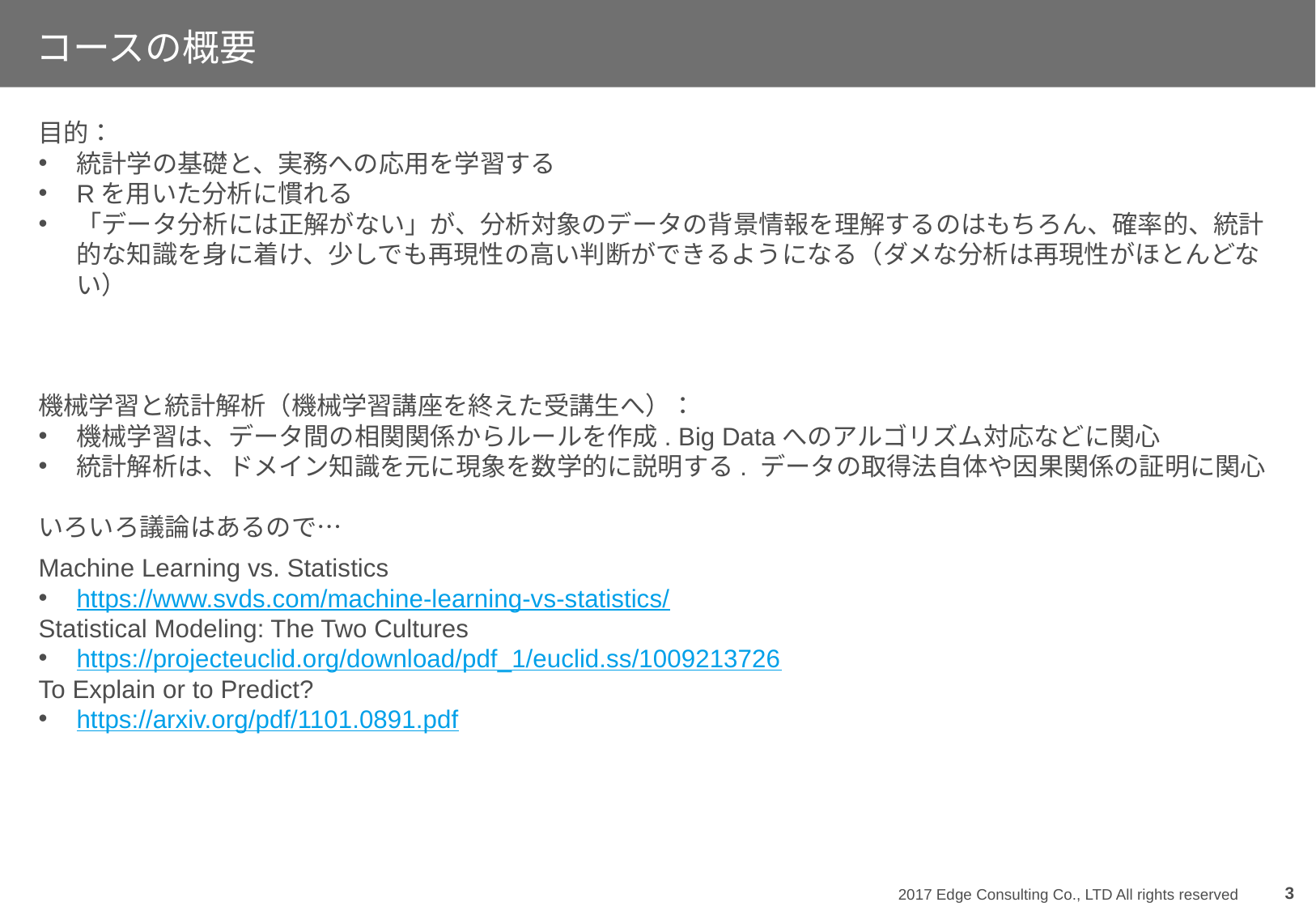

# コースの概要
目的：
統計学の基礎と、実務への応用を学習する
Rを用いた分析に慣れる
「データ分析には正解がない」が、分析対象のデータの背景情報を理解するのはもちろん、確率的、統計的な知識を身に着け、少しでも再現性の高い判断ができるようになる（ダメな分析は再現性がほとんどない）

機械学習と統計解析（機械学習講座を終えた受講生へ）：
機械学習は、データ間の相関関係からルールを作成. Big Dataへのアルゴリズム対応などに関心
統計解析は、ドメイン知識を元に現象を数学的に説明する. データの取得法自体や因果関係の証明に関心

いろいろ議論はあるので…

Machine Learning vs. Statistics
https://www.svds.com/machine-learning-vs-statistics/
Statistical Modeling: The Two Cultures
https://projecteuclid.org/download/pdf_1/euclid.ss/1009213726
To Explain or to Predict?
https://arxiv.org/pdf/1101.0891.pdf

3